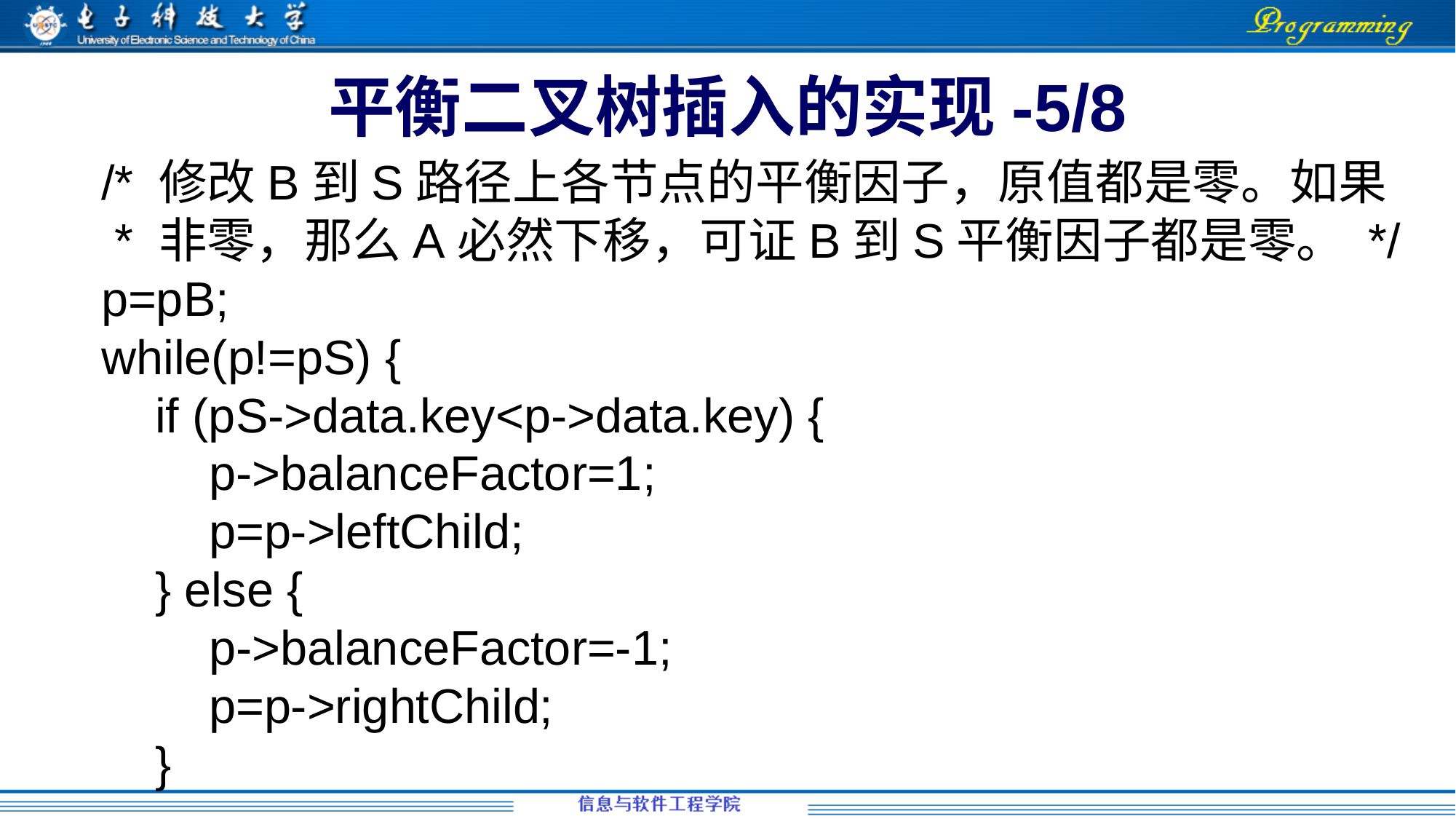

# 平衡二叉树插入的实现-5/8
    /* 修改B到S路径上各节点的平衡因子，原值都是零。如果
     * 非零，那么A必然下移，可证B到S平衡因子都是零。 */
    p=pB;
    while(p!=pS) {
        if (pS->data.key<p->data.key) {
            p->balanceFactor=1;
            p=p->leftChild;
        } else {
            p->balanceFactor=-1;
            p=p->rightChild;
        }